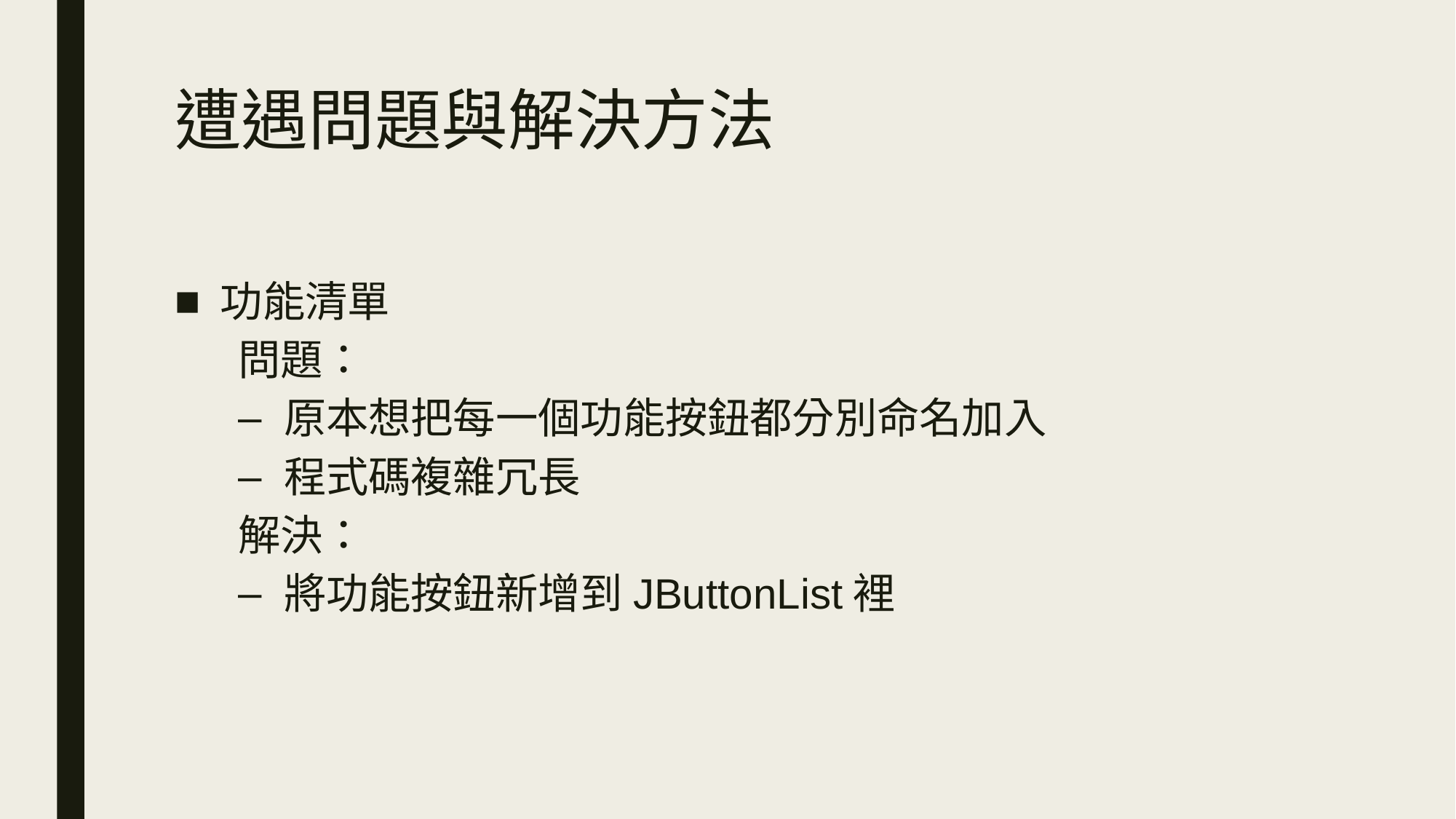

# 遭遇問題與解決方法
功能清單
問題：
原本想把每一個功能按鈕都分別命名加入
程式碼複雜冗長
解決：
將功能按鈕新增到JButtonList裡